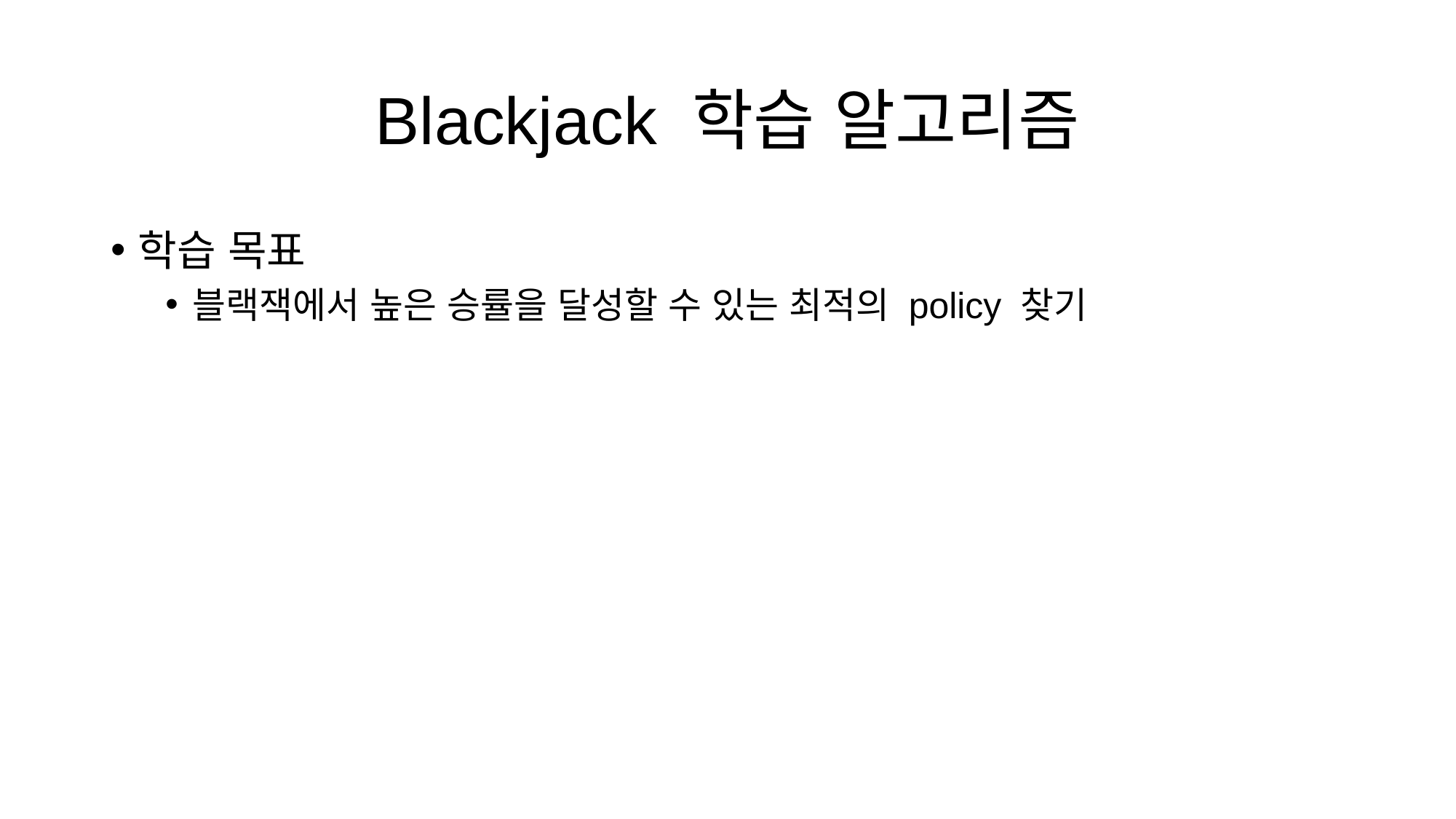

# Blackjack 학습 알고리즘
학습 목표
블랙잭에서 높은 승률을 달성할 수 있는 최적의 policy 찾기